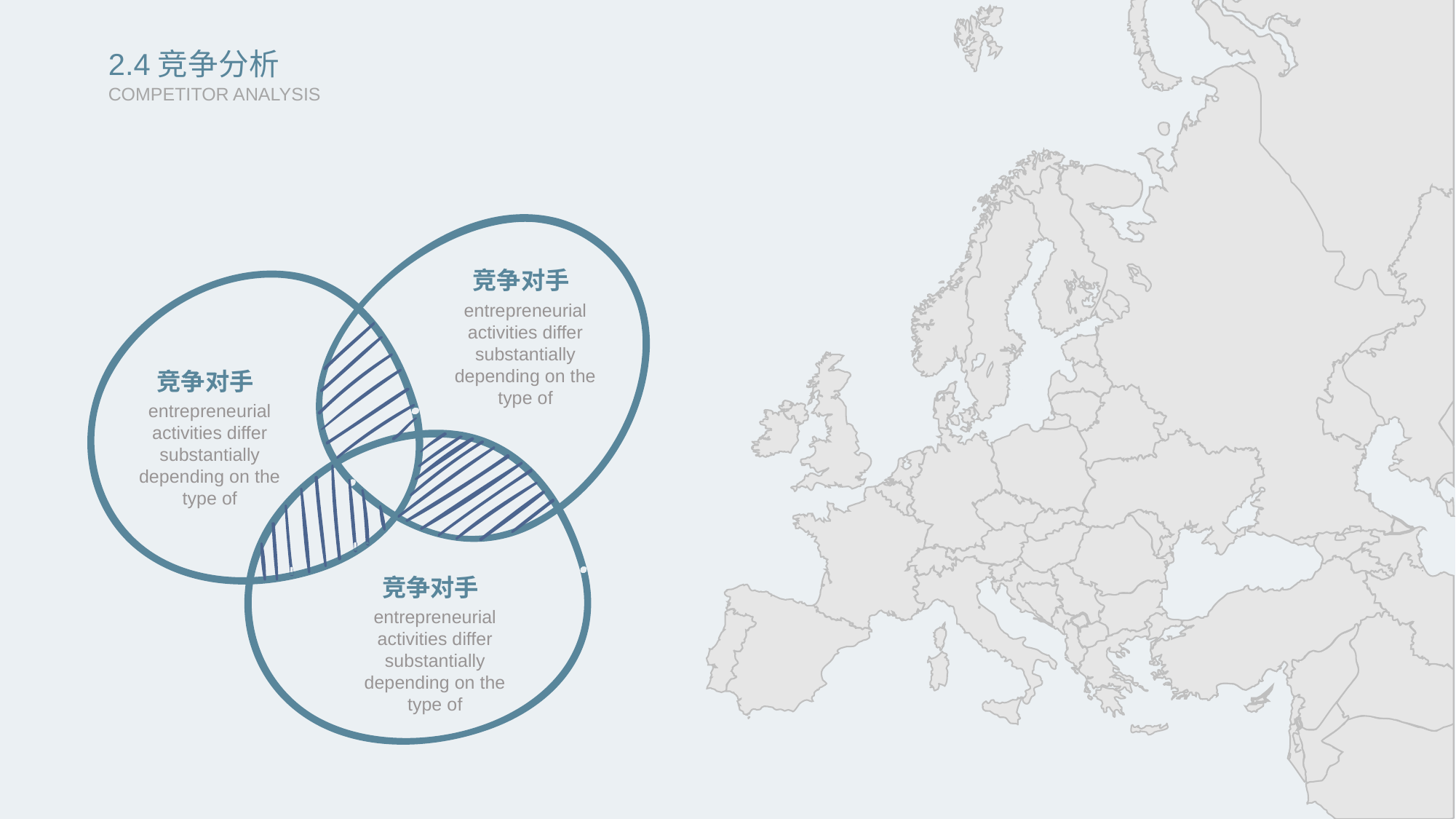

2.4竞争分析
COMPETITOR ANALYSIS

竞争对手
entrepreneurial activities differ substantially depending on the type of
竞争对手
entrepreneurial activities differ substantially depending on the type of
竞争对手
entrepreneurial activities differ substantially depending on the type of